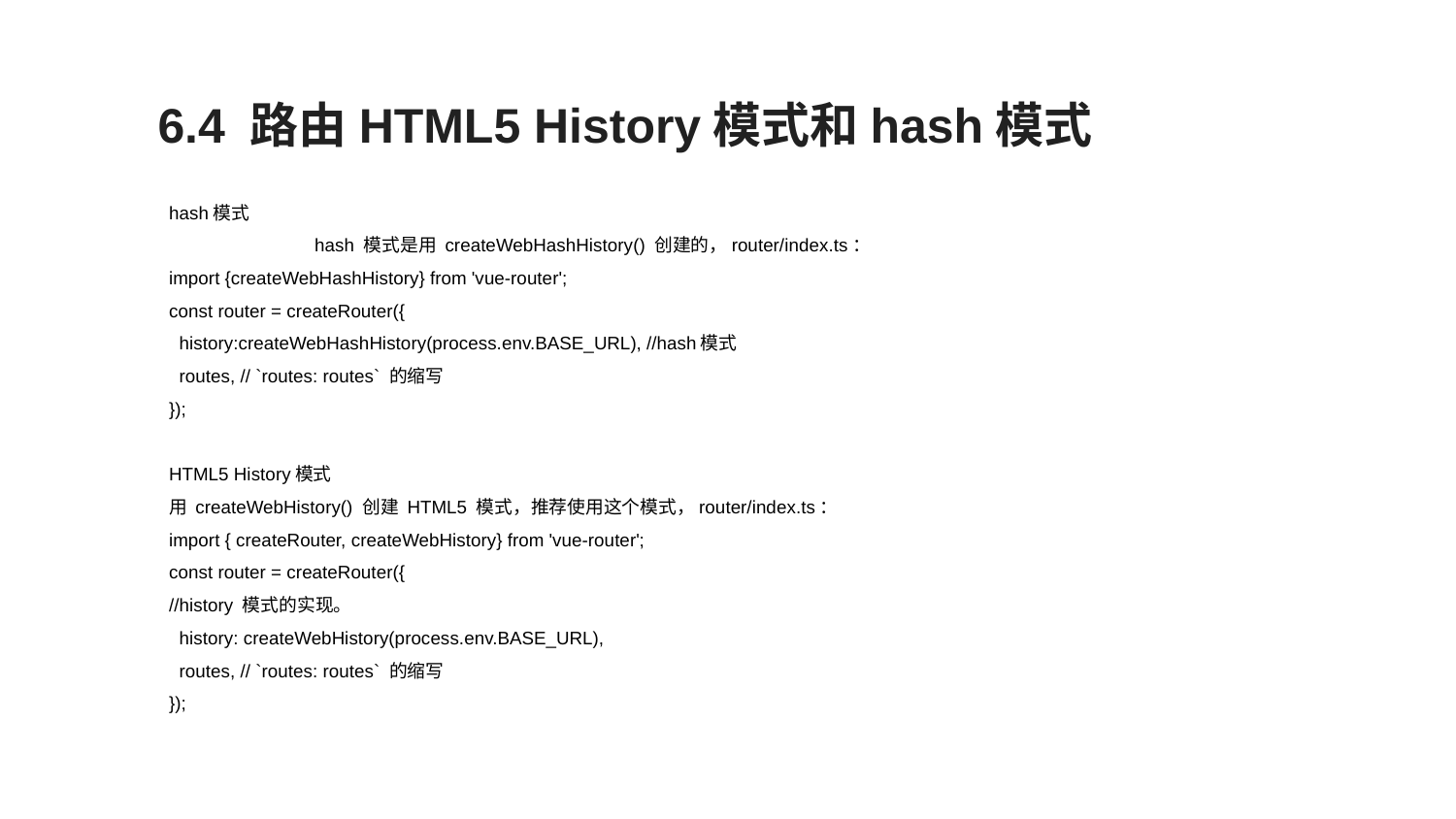

6.4 路由HTML5 History模式和hash模式
hash模式
	hash 模式是用 createWebHashHistory() 创建的，router/index.ts：
import {createWebHashHistory} from 'vue-router';
const router = createRouter({
  history:createWebHashHistory(process.env.BASE_URL), //hash模式
  routes, // `routes: routes` 的缩写
});

HTML5 History模式
用 createWebHistory() 创建 HTML5 模式，推荐使用这个模式，router/index.ts：
import { createRouter, createWebHistory} from 'vue-router';
const router = createRouter({
//history 模式的实现。
  history: createWebHistory(process.env.BASE_URL),
  routes, // `routes: routes` 的缩写
});